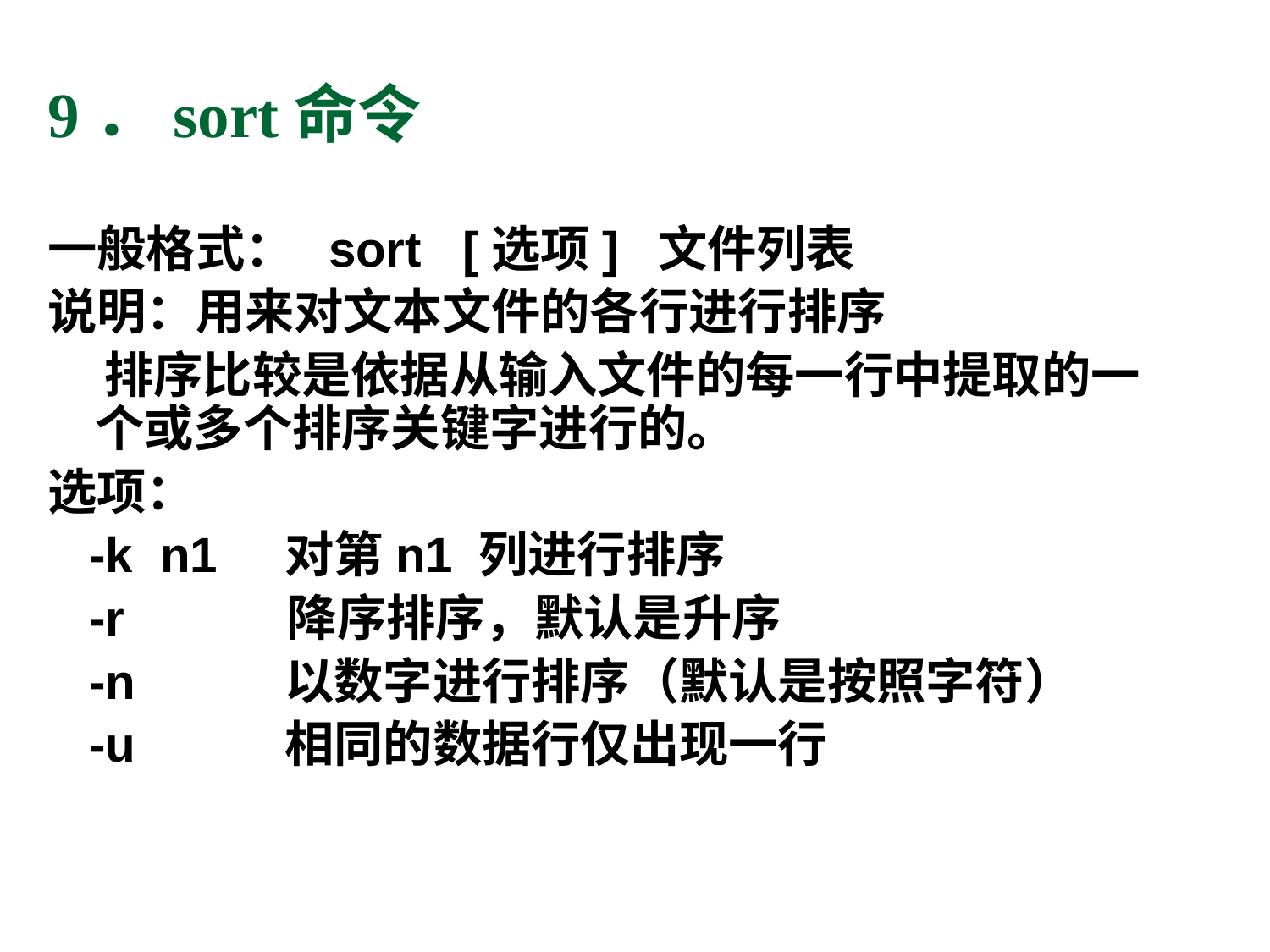

9．sort命令

一般格式：  sort   [选项]  文件列表
说明：用来对文本文件的各行进行排序
    排序比较是依据从输入文件的每一行中提取的一个或多个排序关键字进行的。
选项：
   -k  n1    对第n1 列进行排序
   -r           降序排序，默认是升序
   -n          以数字进行排序（默认是按照字符）
   -u          相同的数据行仅出现一行